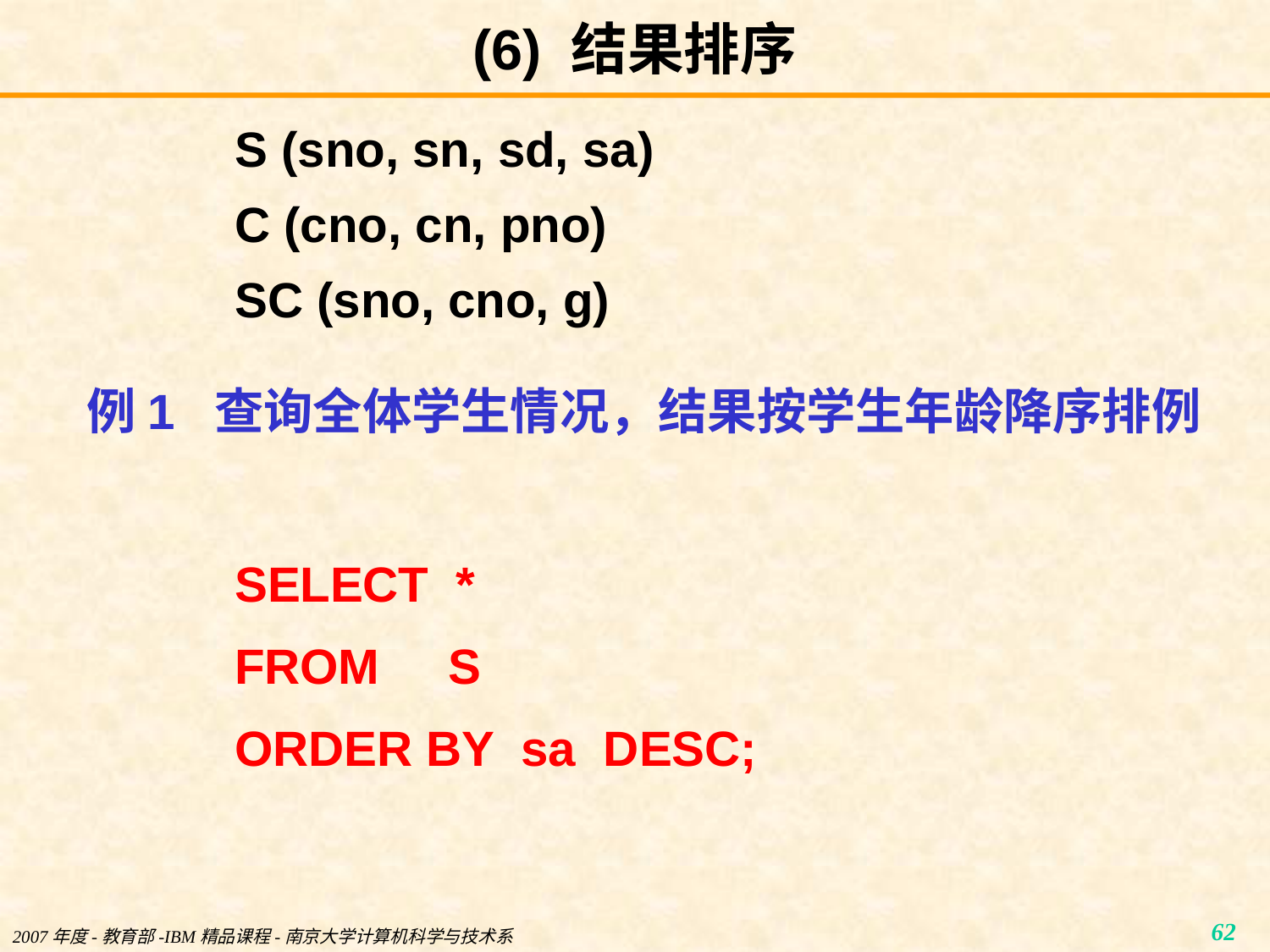

# (6) 结果排序
S (sno, sn, sd, sa)
C (cno, cn, pno)
SC (sno, cno, g)
例1  查询全体学生情况，结果按学生年龄降序排例
SELECT  *
FROM     S
ORDER BY  sa  DESC;
62
2007年度-教育部-IBM精品课程-南京大学计算机科学与技术系